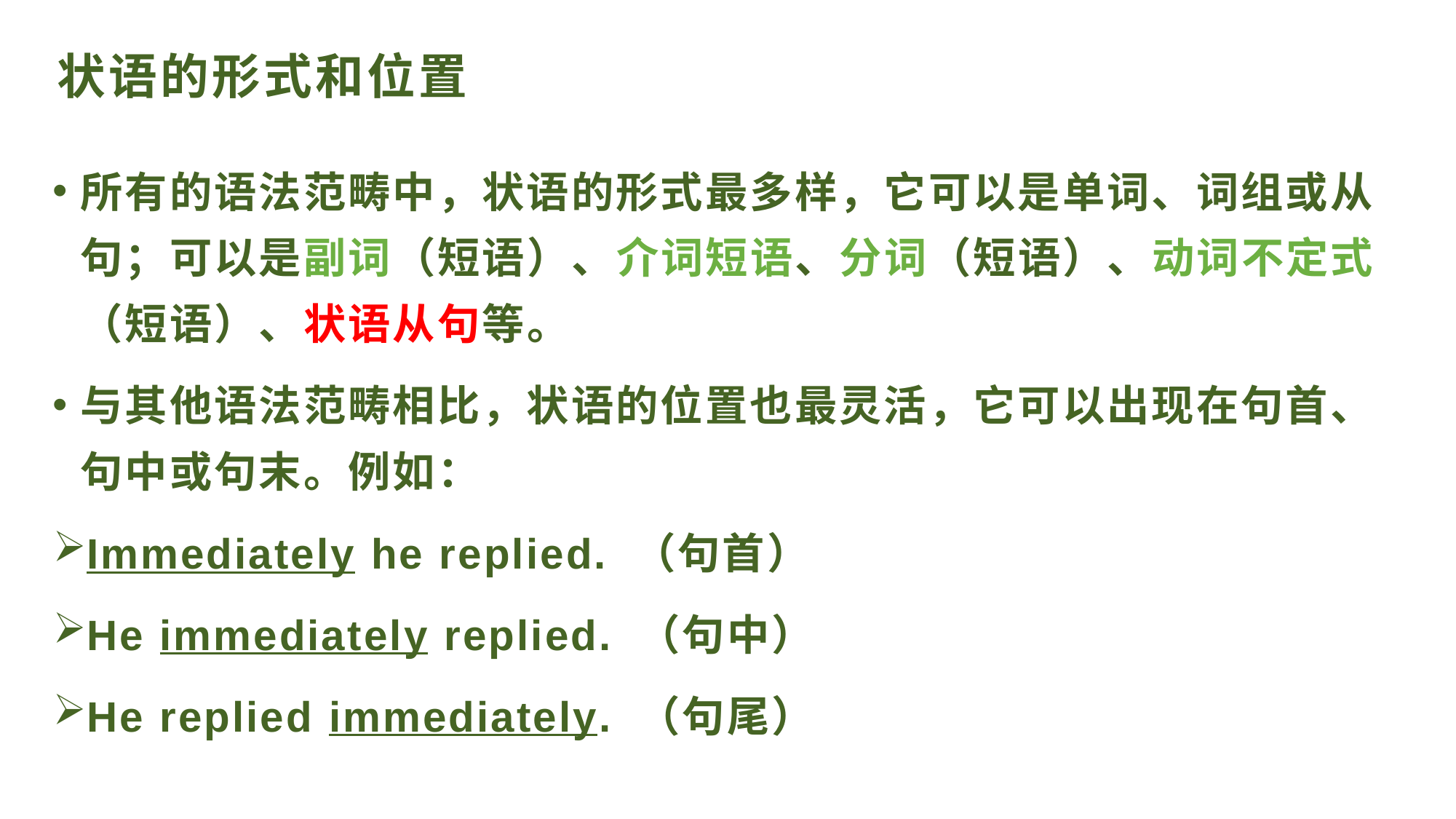

# 状语的形式和位置
所有的语法范畴中，状语的形式最多样，它可以是单词、词组或从句；可以是副词（短语）、介词短语、分词（短语）、动词不定式（短语）、状语从句等。
与其他语法范畴相比，状语的位置也最灵活，它可以出现在句首、句中或句末。例如：
Immediately he replied. （句首）
He immediately replied. （句中）
He replied immediately. （句尾）